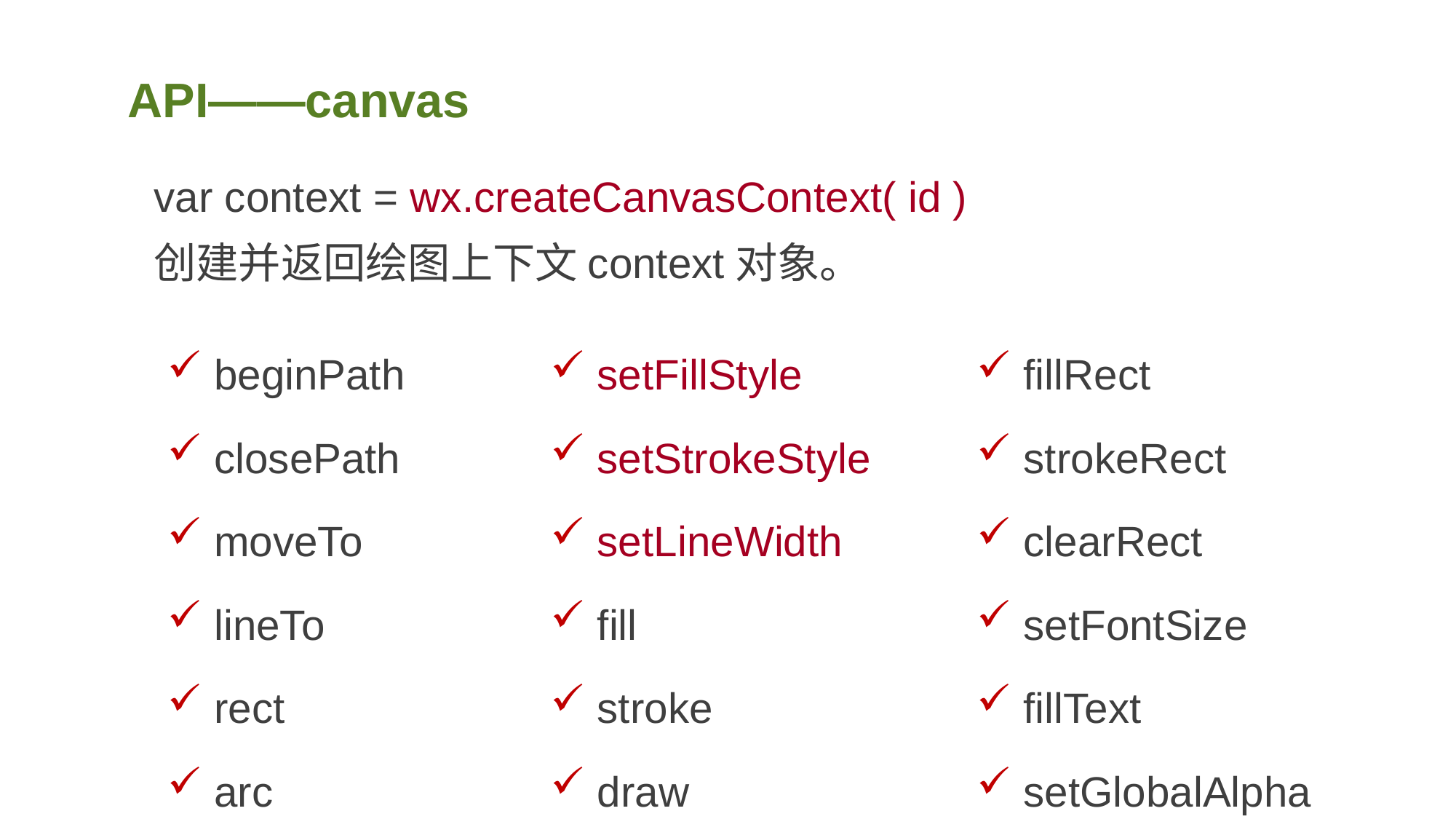

API——canvas
var context = wx.createCanvasContext( id )
创建并返回绘图上下文context对象。
 beginPath
 closePath
 moveTo
 lineTo
 rect
 arc
 setFillStyle
 setStrokeStyle
 setLineWidth
 fill
 stroke
 draw
 fillRect
 strokeRect
 clearRect
 setFontSize
 fillText
 setGlobalAlpha